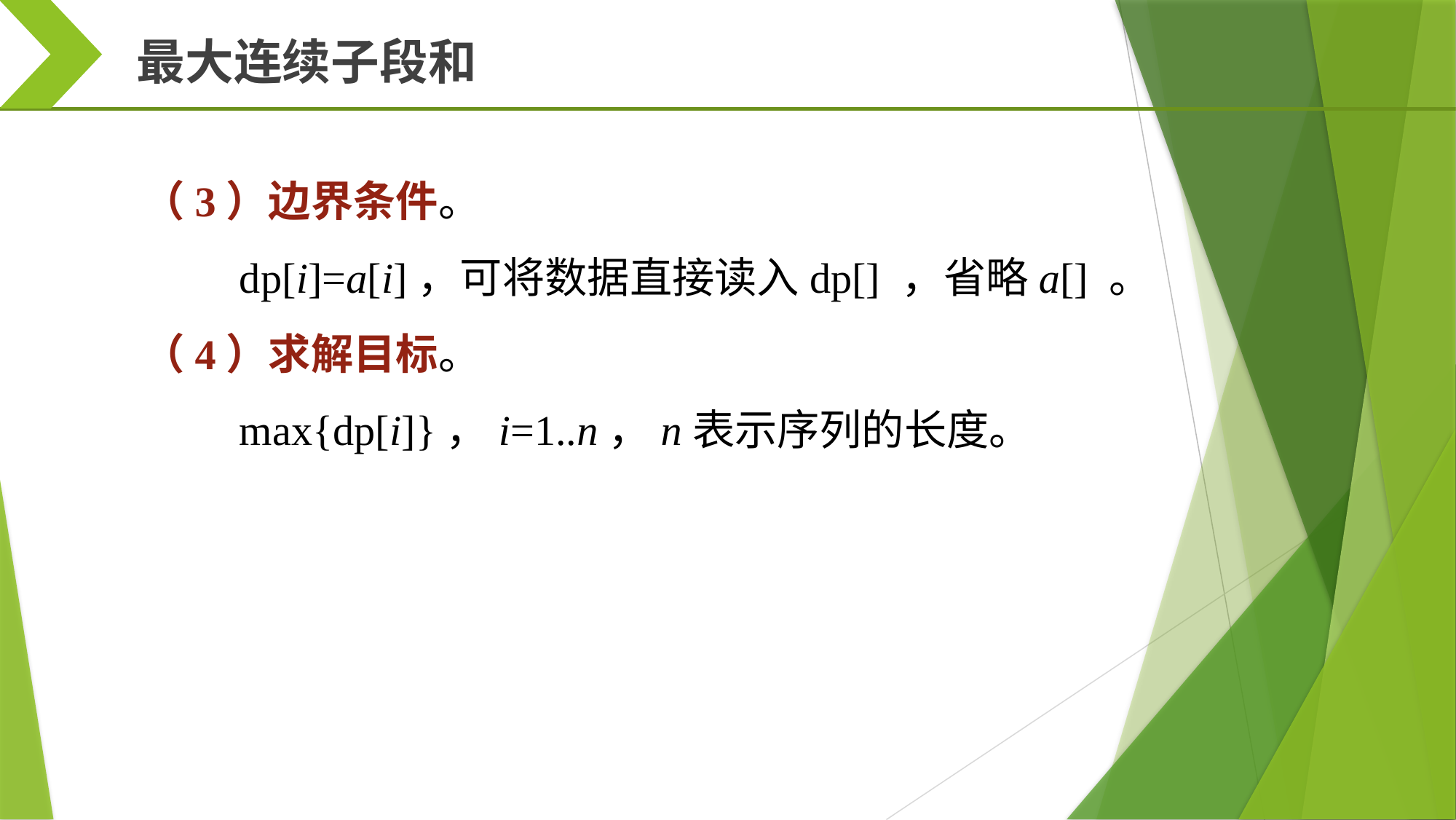

最大连续子段和
  （3）边界条件。
            dp[i]=a[i]，可将数据直接读入dp[] ，省略a[] 。
  （4）求解目标。
            max{dp[i]}，i=1..n，n表示序列的长度。